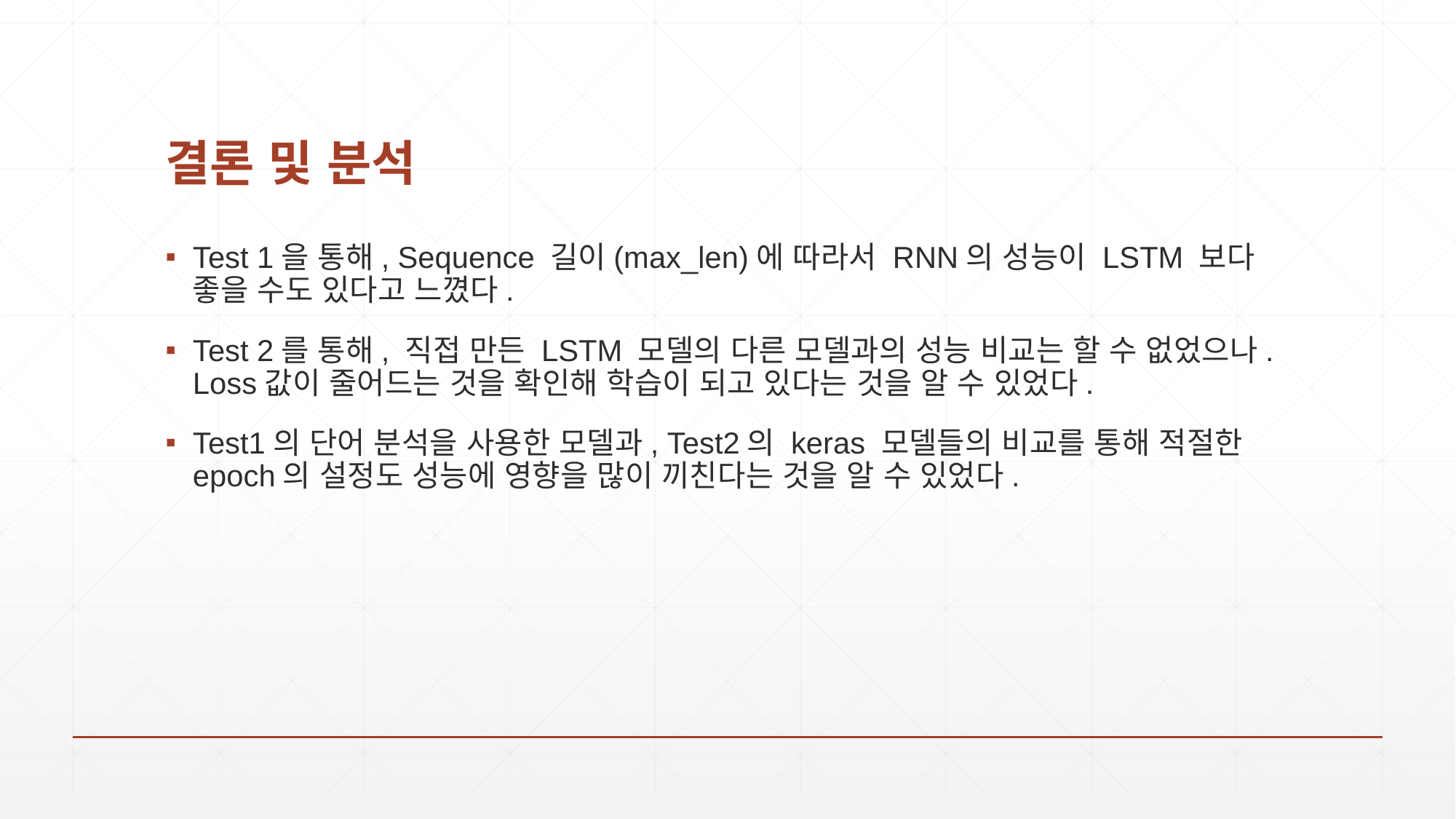

# 결론 및 분석
Test 1을 통해, Sequence 길이(max_len)에 따라서 RNN의 성능이 LSTM 보다 좋을 수도 있다고 느꼈다.
Test 2를 통해, 직접 만든 LSTM 모델의 다른 모델과의 성능 비교는 할 수 없었으나. Loss값이 줄어드는 것을 확인해 학습이 되고 있다는 것을 알 수 있었다.
Test1의 단어 분석을 사용한 모델과, Test2의 keras 모델들의 비교를 통해 적절한 epoch의 설정도 성능에 영향을 많이 끼친다는 것을 알 수 있었다.